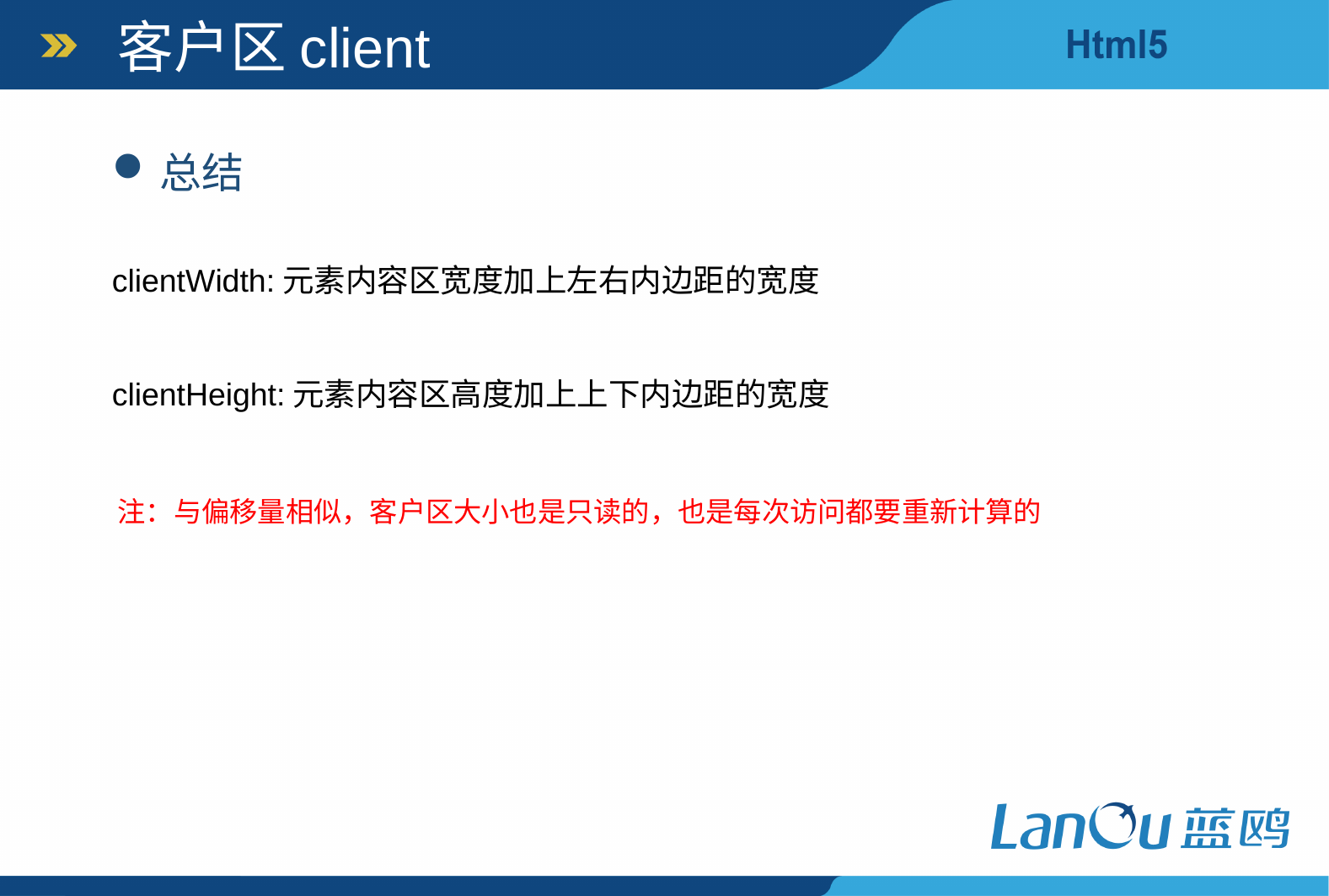

客户区client
总结

clientWidth:元素内容区宽度加上左右内边距的宽度

clientHeight:元素内容区高度加上上下内边距的宽度
注：与偏移量相似，客户区大小也是只读的，也是每次访问都要重新计算的